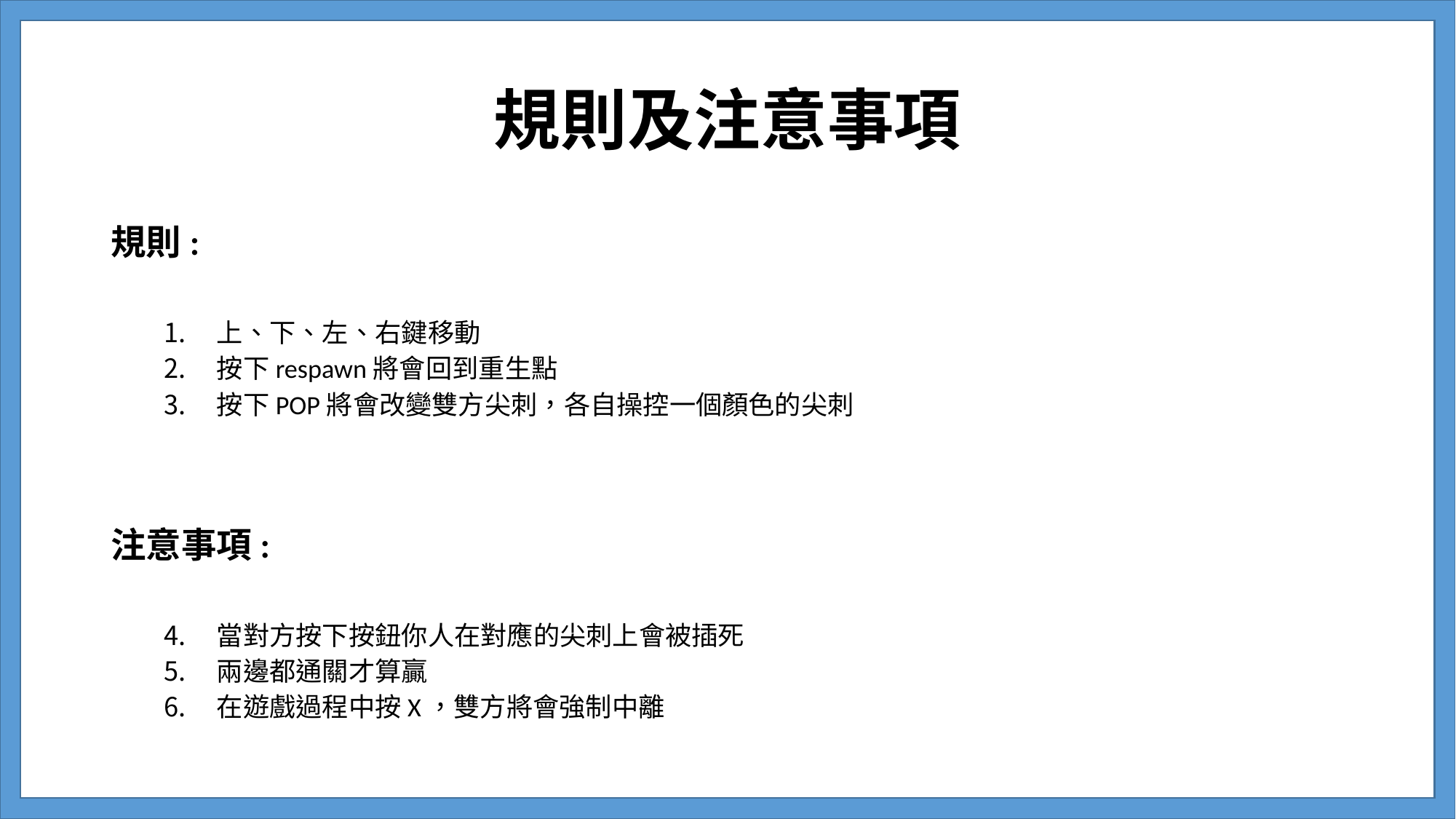

# 規則及注意事項
規則:

上、下、左、右鍵移動
按下respawn將會回到重生點
按下POP將會改變雙方尖刺，各自操控一個顏色的尖刺

注意事項:

當對方按下按鈕你人在對應的尖刺上會被插死
兩邊都通關才算贏
在遊戲過程中按X，雙方將會強制中離